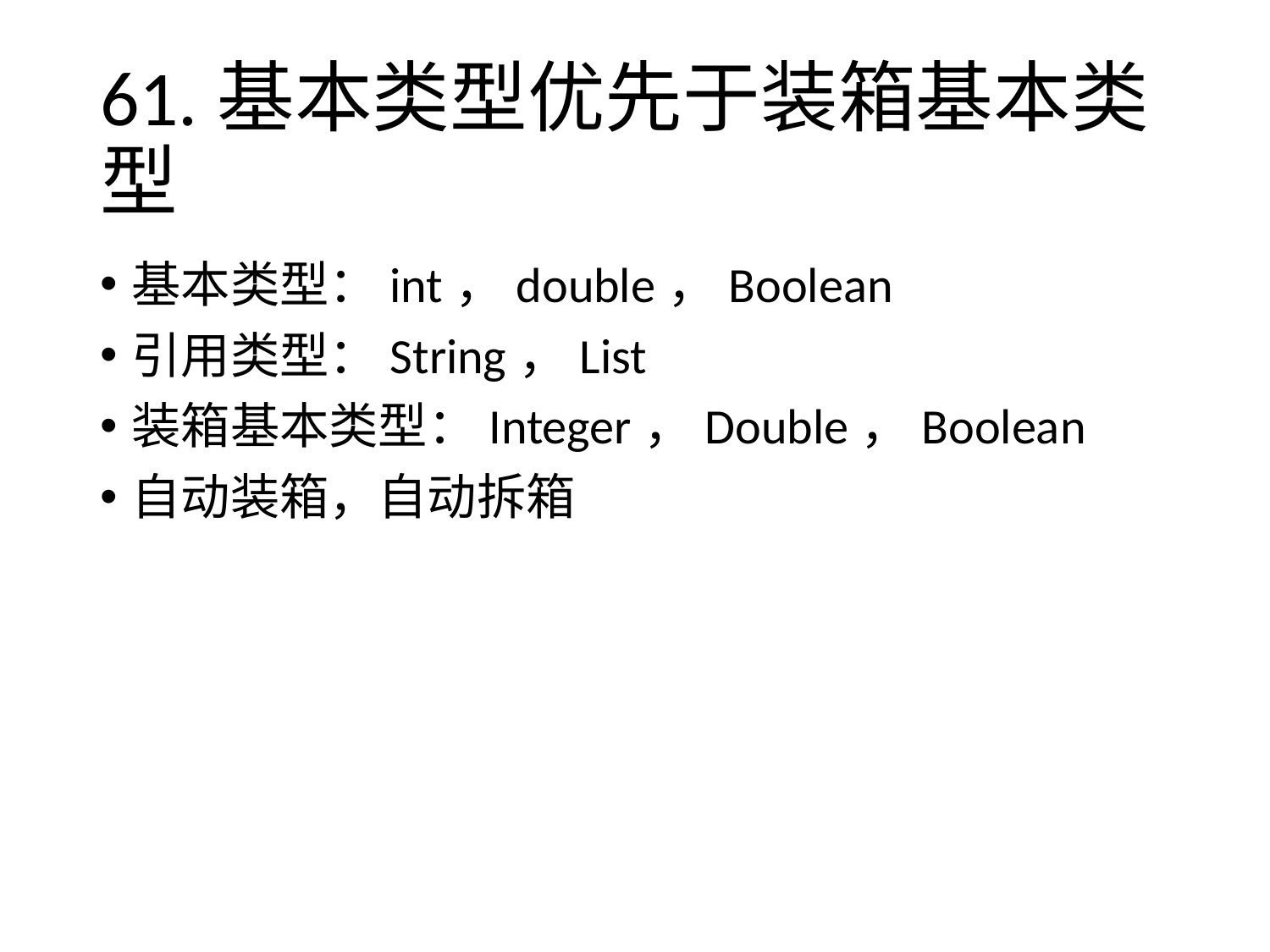

# 61.基本类型优先于装箱基本类型
基本类型：int，double，Boolean
引用类型：String，List
装箱基本类型：Integer，Double，Boolean
自动装箱，自动拆箱